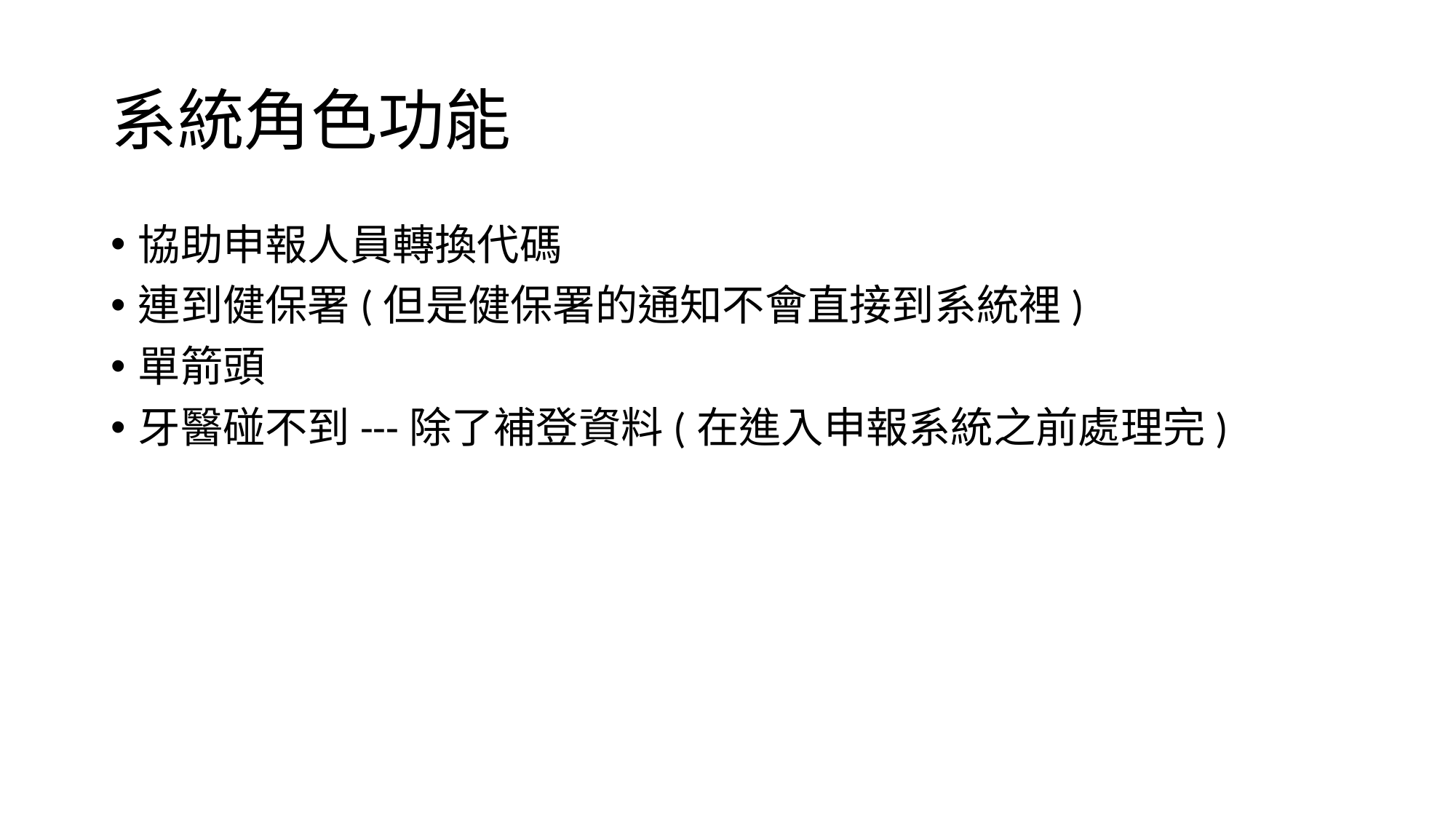

# 系統角色功能
協助申報人員轉換代碼
連到健保署(但是健保署的通知不會直接到系統裡)
單箭頭
牙醫碰不到---除了補登資料(在進入申報系統之前處理完)